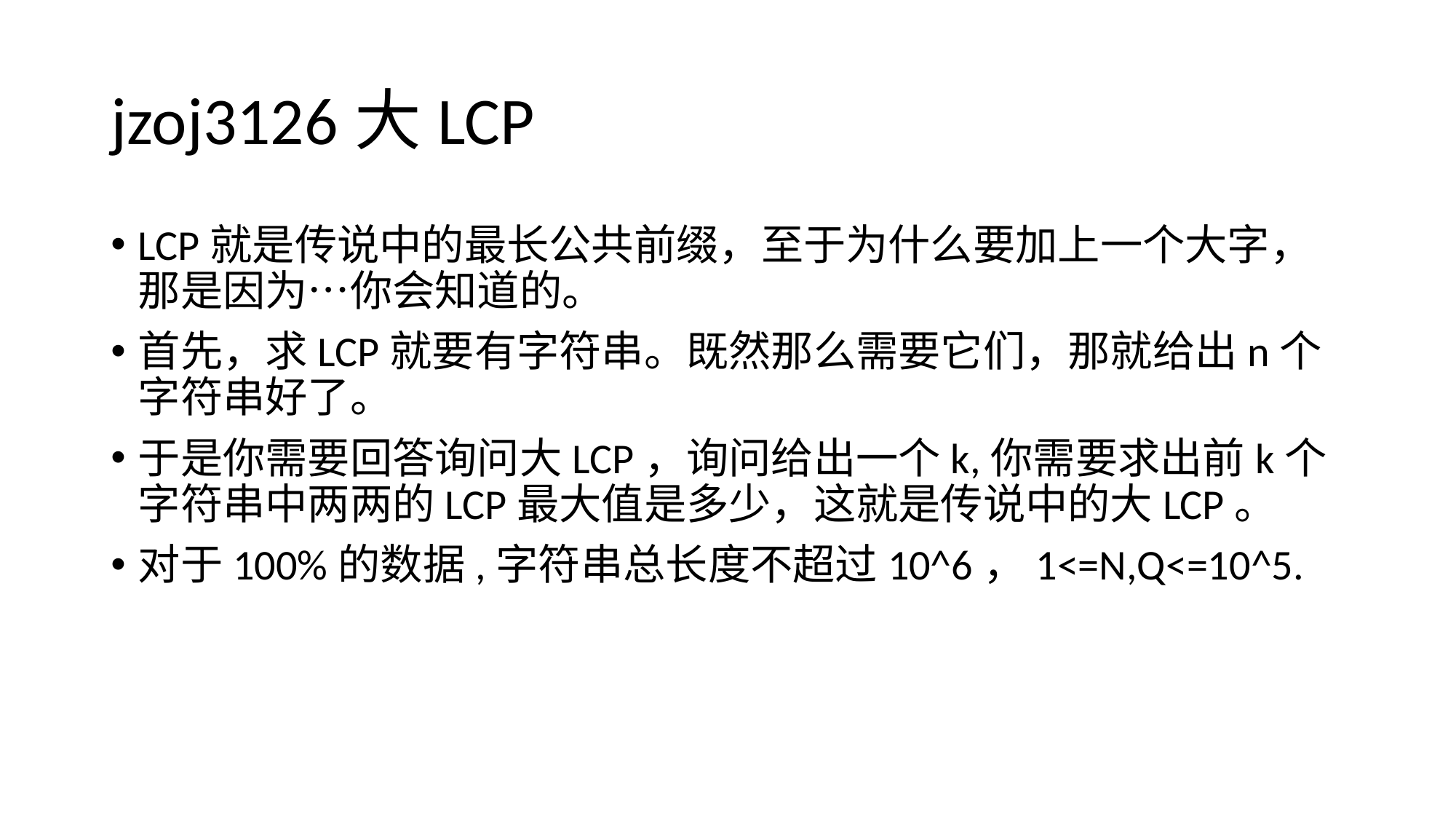

# jzoj3126大LCP
LCP就是传说中的最长公共前缀，至于为什么要加上一个大字，那是因为…你会知道的。
首先，求LCP就要有字符串。既然那么需要它们，那就给出n个字符串好了。
于是你需要回答询问大LCP，询问给出一个k,你需要求出前k个字符串中两两的LCP最大值是多少，这就是传说中的大LCP。
对于100%的数据,字符串总长度不超过10^6，1<=N,Q<=10^5.